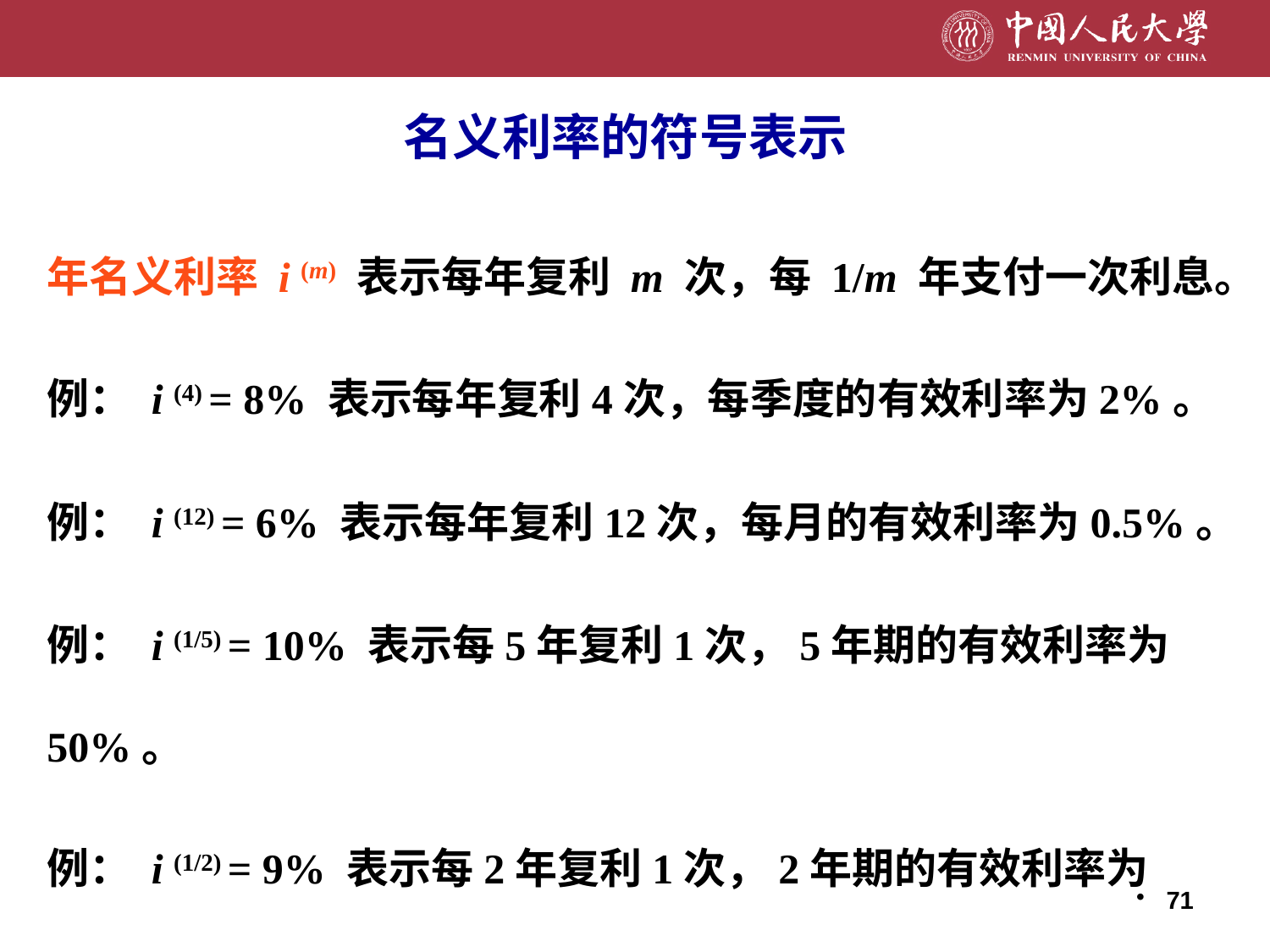

名义利率的符号表示
年名义利率 i (m) 表示每年复利 m 次，每 1/m 年支付一次利息。
例： i (4) = 8% 表示每年复利4次，每季度的有效利率为2%。
例： i (12) = 6% 表示每年复利12次，每月的有效利率为0.5%。
例： i (1/5) = 10% 表示每5年复利1次，5年期的有效利率为50%。
例： i (1/2) = 9% 表示每2年复利1次，2年期的有效利率为18%。

71